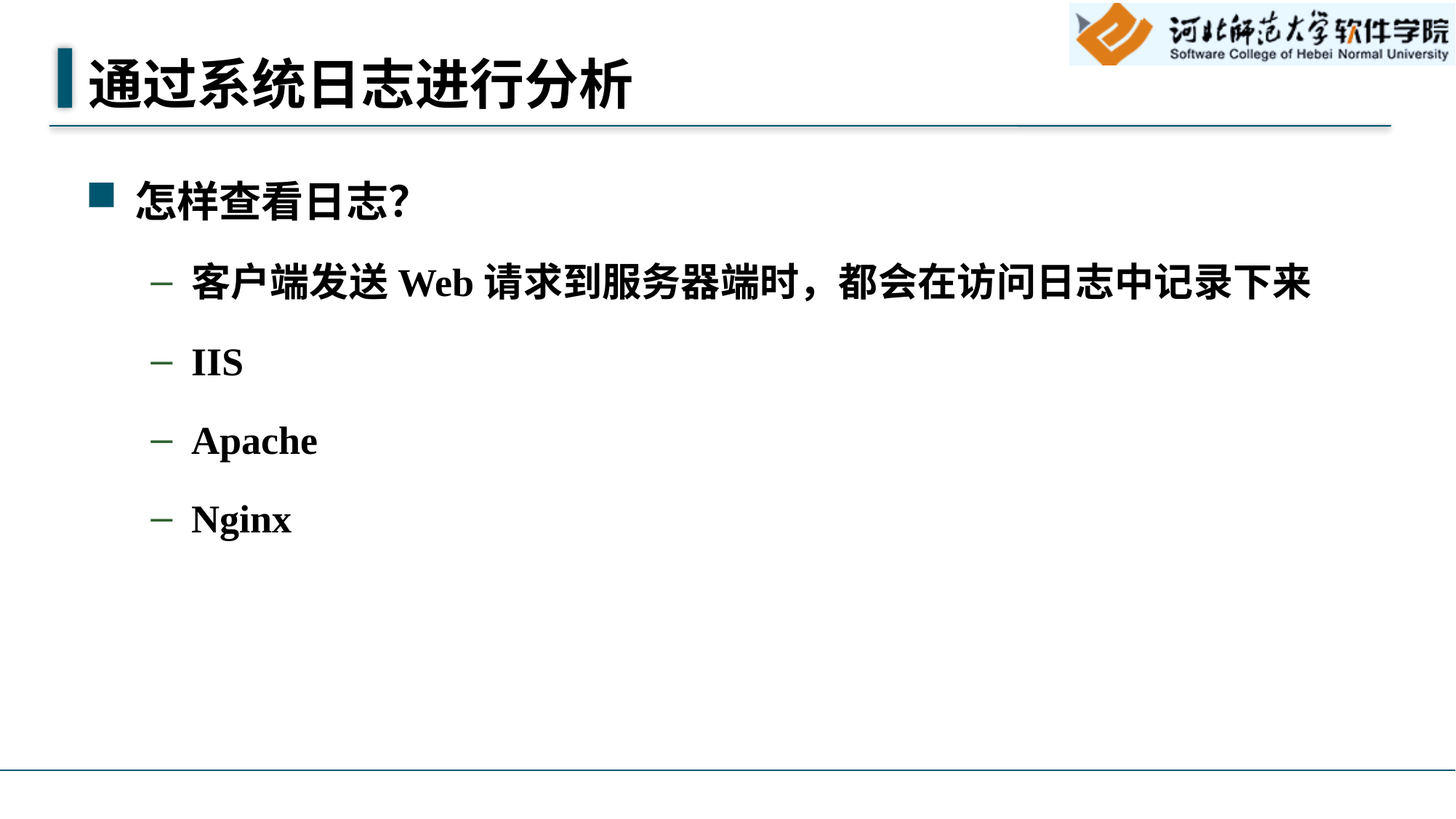

# 通过系统日志进行分析
怎样查看日志？
客户端发送Web请求到服务器端时，都会在访问日志中记录下来
IIS
Apache
Nginx